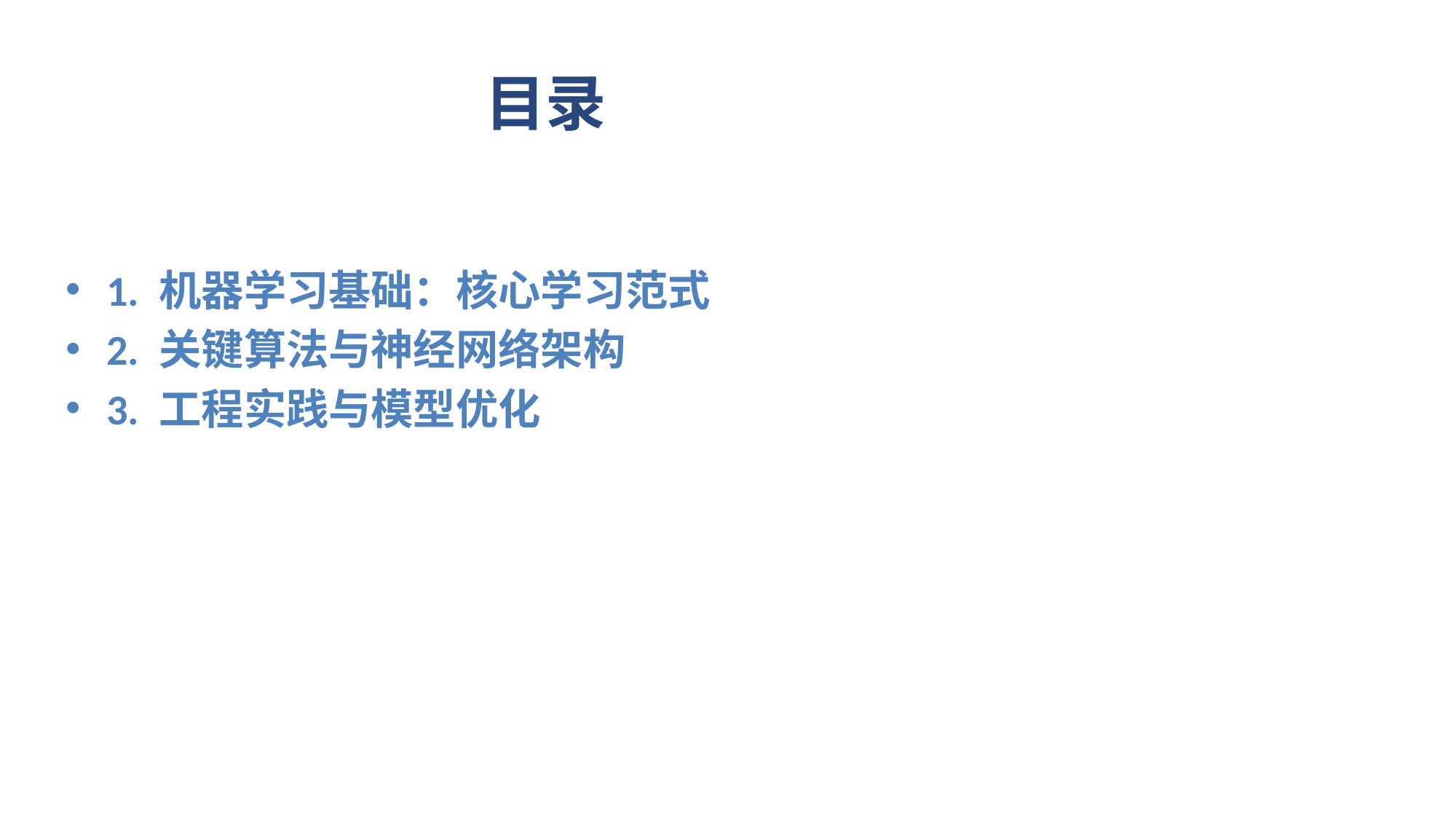

# 目录

1. 机器学习基础：核心学习范式
2. 关键算法与神经网络架构
3. 工程实践与模型优化